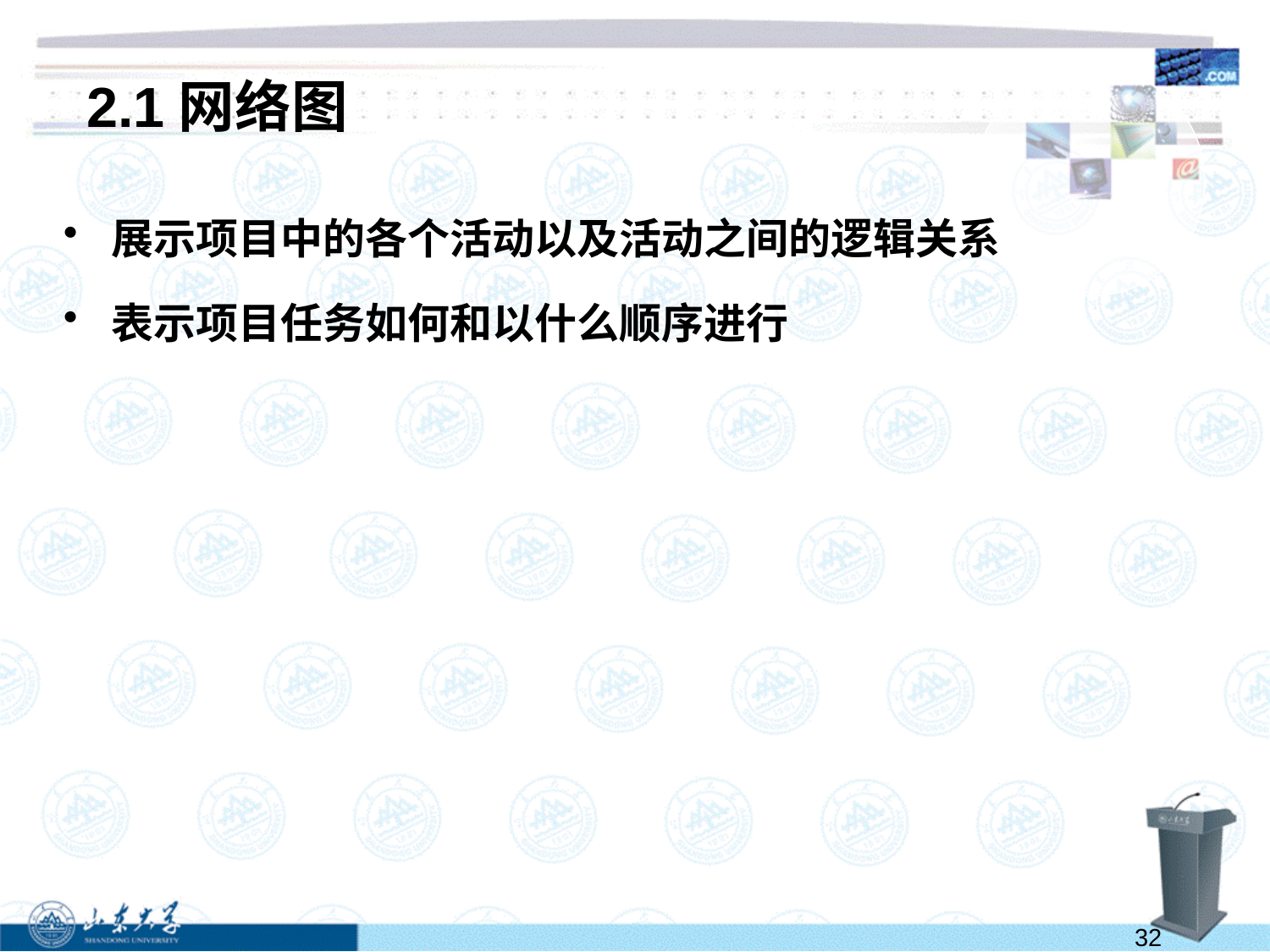

# 2.1网络图
展示项目中的各个活动以及活动之间的逻辑关系
表示项目任务如何和以什么顺序进行
32